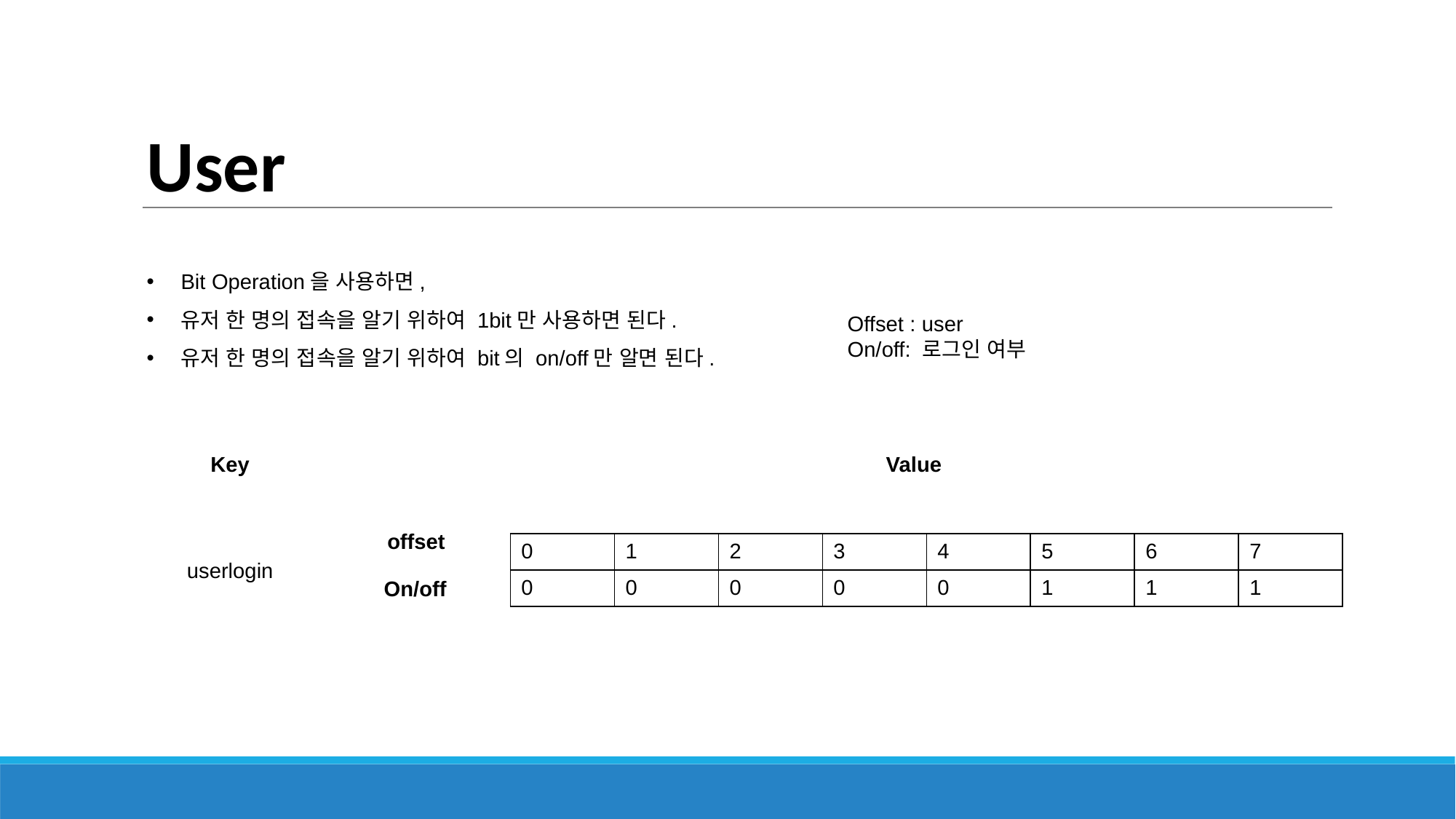

User
Bit Operation을 사용하면,
유저 한 명의 접속을 알기 위하여 1bit만 사용하면 된다.
유저 한 명의 접속을 알기 위하여 bit의 on/off만 알면 된다.
Offset : user
On/off: 로그인 여부
Key
Value
offset
userlogin
On/off
| 0 | 1 | 2 | 3 | 4 | 5 | 6 | 7 |
| --- | --- | --- | --- | --- | --- | --- | --- |
| 0 | 0 | 0 | 0 | 0 | 1 | 1 | 1 |